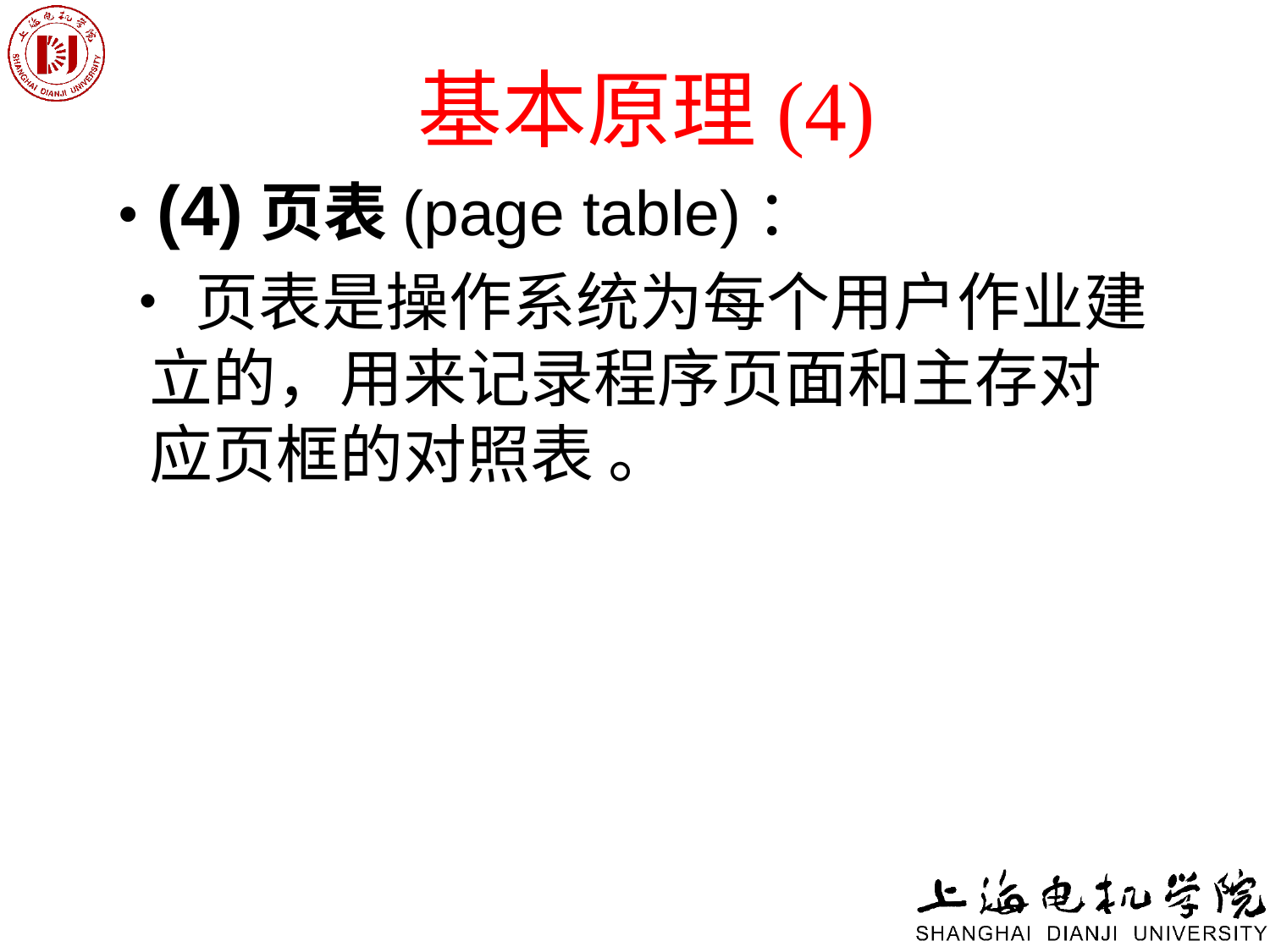

# 基本原理(4)
 • (4)页表(page table)：
 •页表是操作系统为每个用户作业建立的，用来记录程序页面和主存对应页框的对照表 。